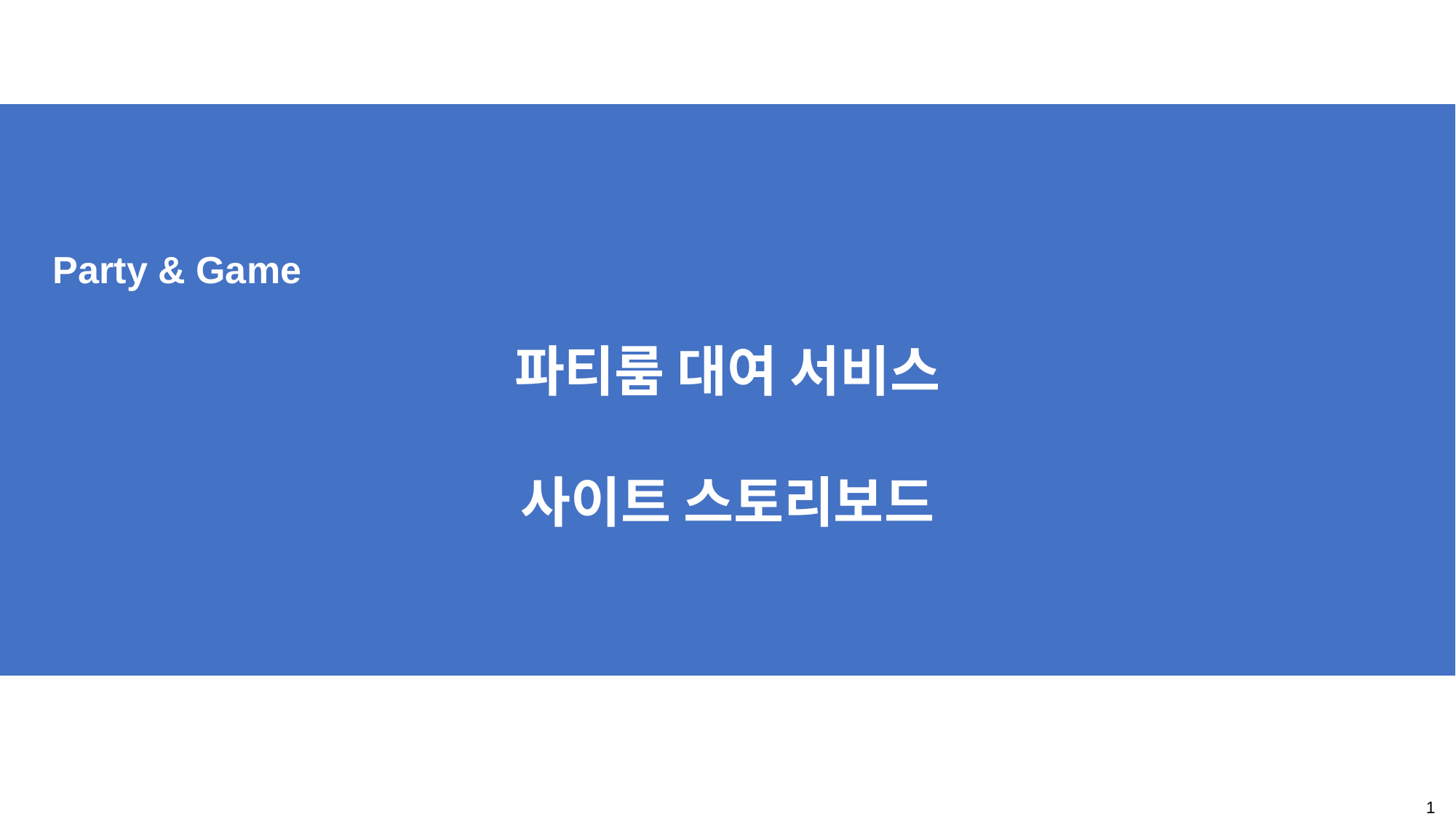

Party & Game

파티룸 대여 서비스

사이트 스토리보드

1